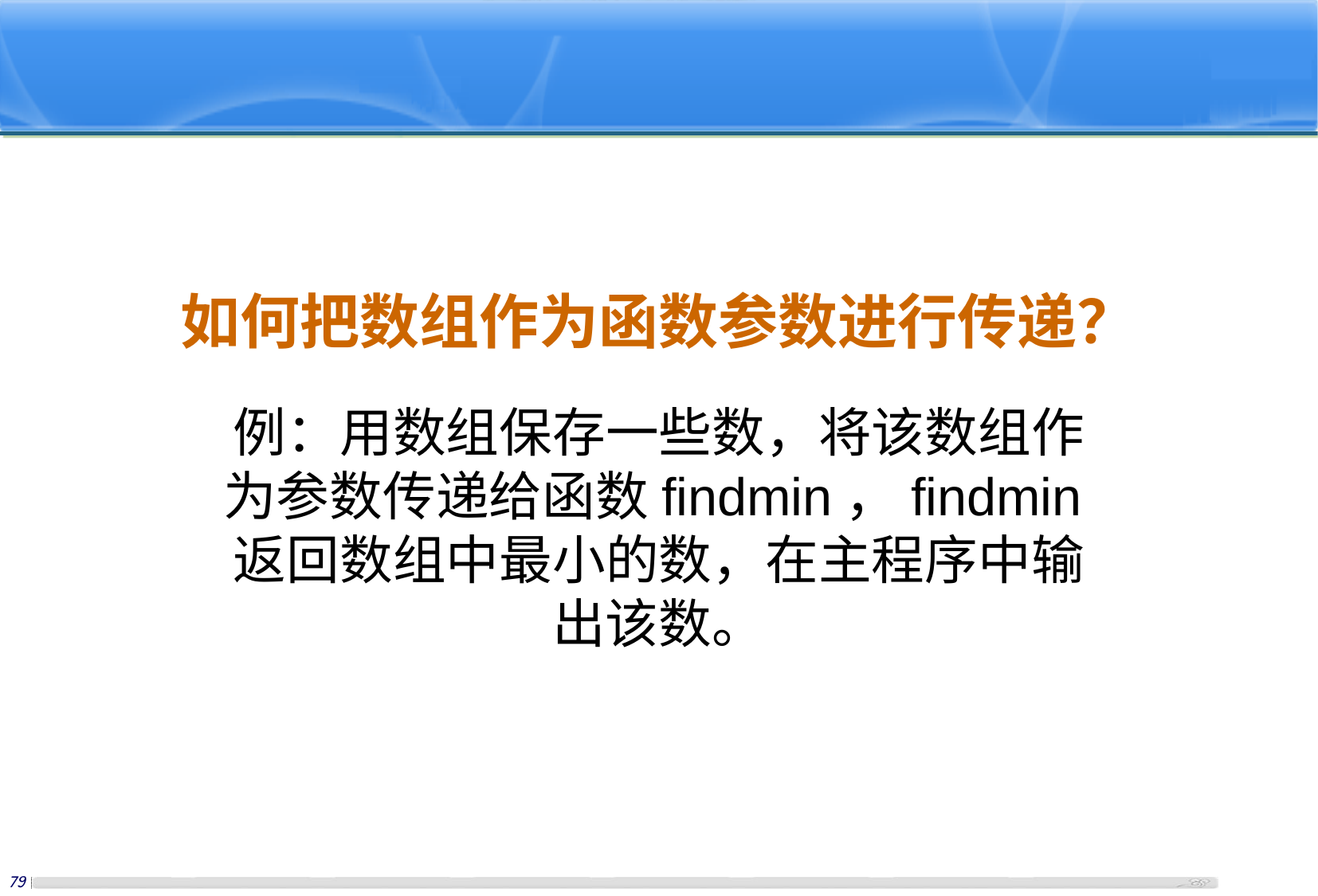

# 如何把数组作为函数参数进行传递？
例：用数组保存一些数，将该数组作为参数传递给函数findmin，findmin返回数组中最小的数，在主程序中输出该数。